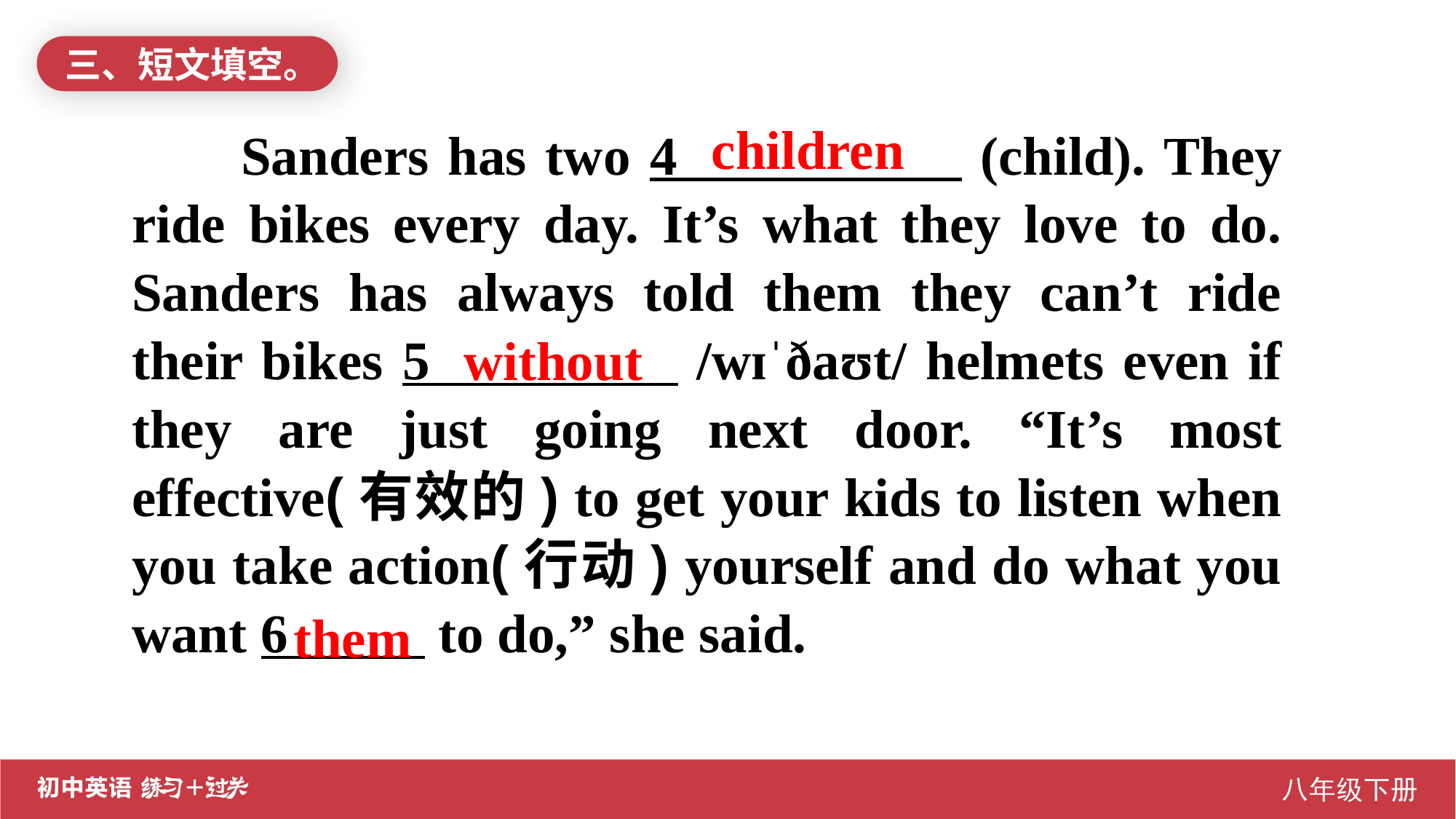

三、短文填空。
children
Sanders has two 4                (child). They ride bikes every day. It’s what they love to do. Sanders has always told them they can’t ride their bikes 5              /wɪˈðaʊt/ helmets even if they are just going next door. “It’s most effective(有效的) to get your kids to listen when you take action(行动) yourself and do what you want 6           to do,” she said.

without
them